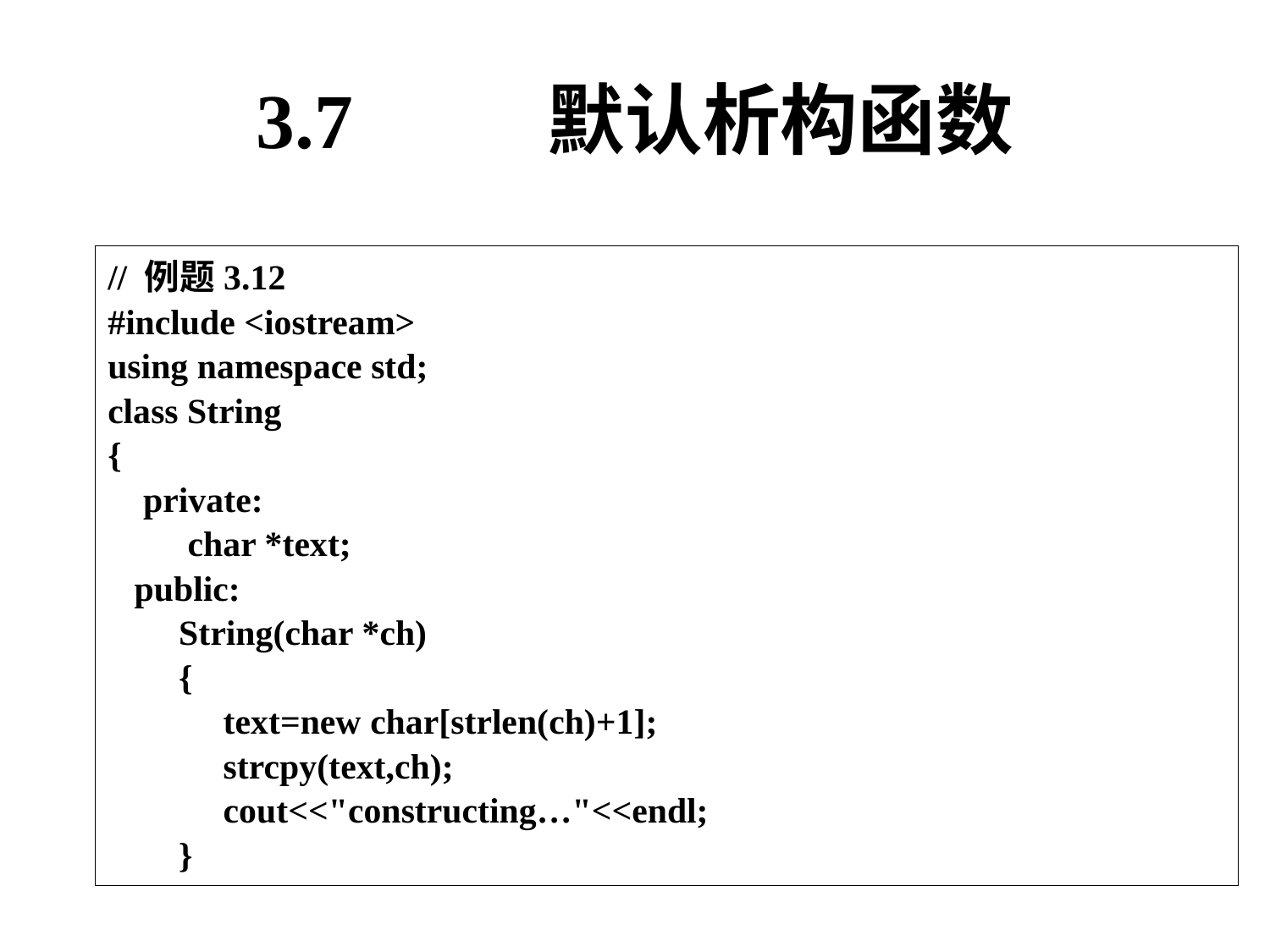

# 3.7         默认析构函数
// 例题3.12
#include <iostream>
using namespace std;
class String
{
    private:
         char *text;
   public:
        String(char *ch)
        {
             text=new char[strlen(ch)+1];
             strcpy(text,ch);
             cout<<"constructing…"<<endl;
        }